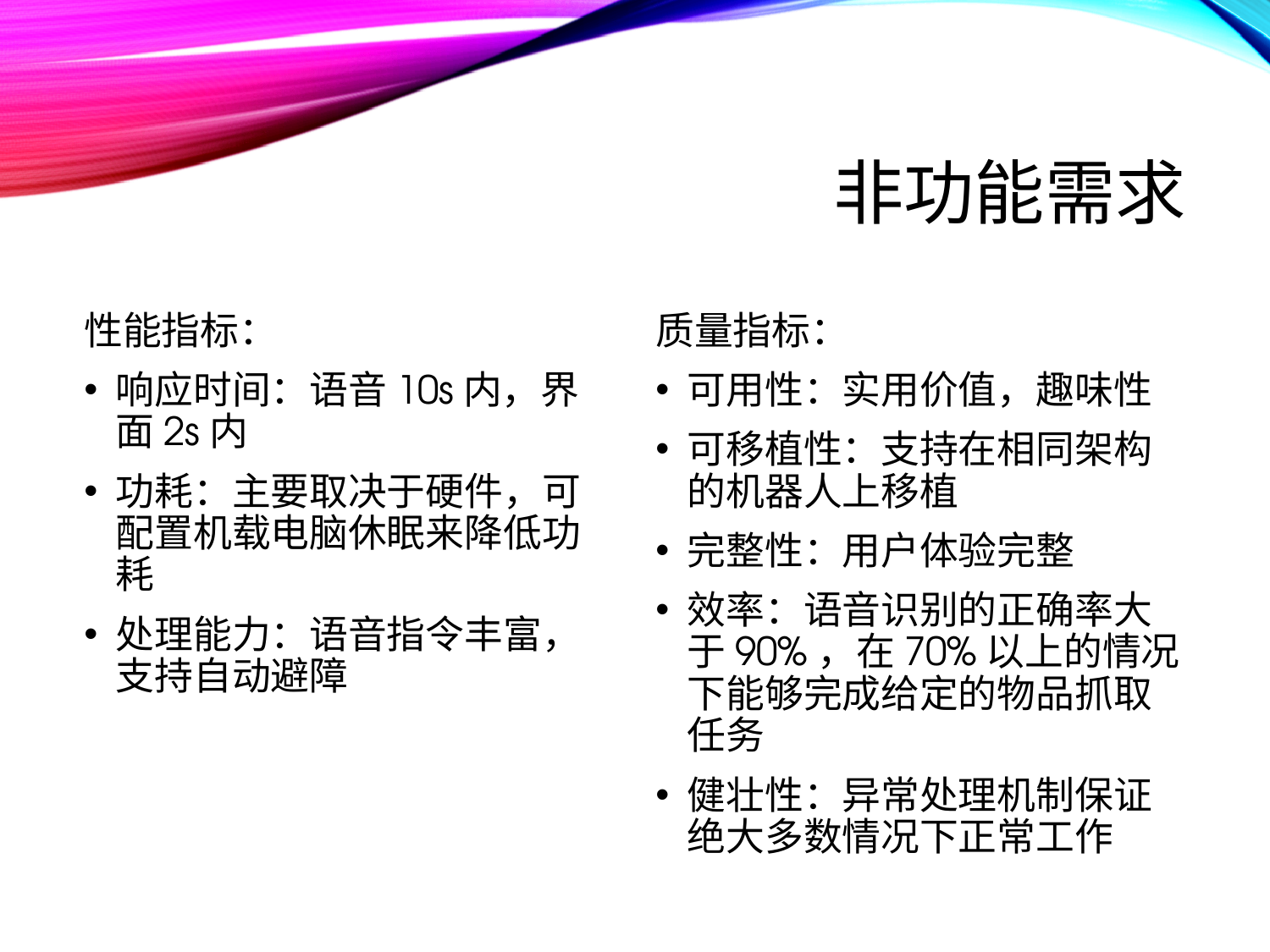

# 非功能需求
性能指标：
响应时间：语音10s内，界面2s内
功耗：主要取决于硬件，可配置机载电脑休眠来降低功耗
处理能力：语音指令丰富，支持自动避障
质量指标：
可用性：实用价值，趣味性
可移植性：支持在相同架构的机器人上移植
完整性：用户体验完整
效率：语音识别的正确率大于90%，在70%以上的情况下能够完成给定的物品抓取任务
健壮性：异常处理机制保证绝大多数情况下正常工作